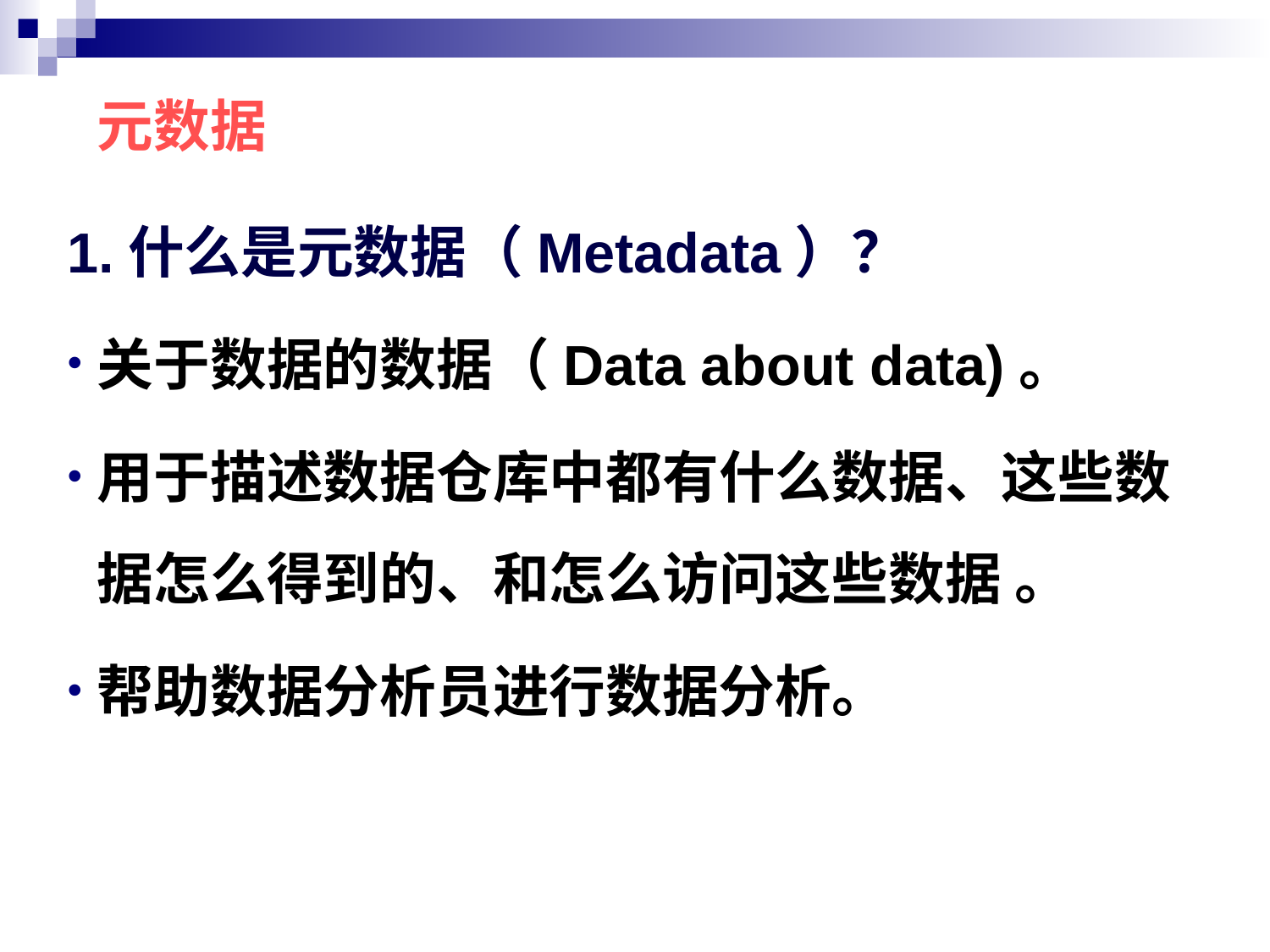

元数据
1.什么是元数据（Metadata）？
关于数据的数据（Data about data)。
用于描述数据仓库中都有什么数据、这些数据怎么得到的、和怎么访问这些数据 。
帮助数据分析员进行数据分析。